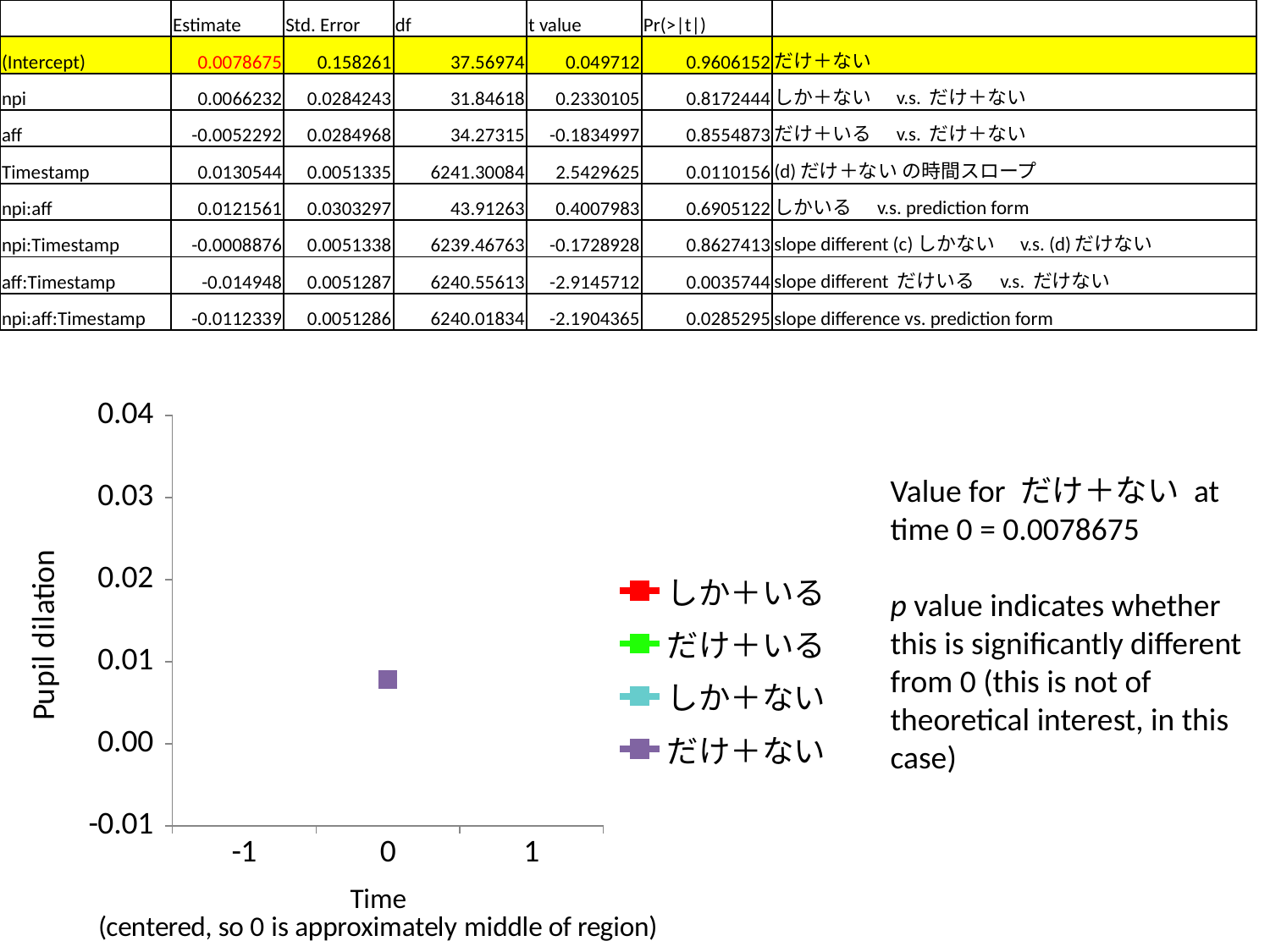

|  | Estimate | Std. Error | df | t value | Pr(>|t|) |  |
| --- | --- | --- | --- | --- | --- | --- |
| (Intercept) | 0.0078675 | 0.158261 | 37.56974 | 0.049712 | 0.9606152 | だけ＋ない |
| npi | 0.0066232 | 0.0284243 | 31.84618 | 0.2330105 | 0.8172444 | しか＋ない　v.s. だけ＋ない |
| aff | -0.0052292 | 0.0284968 | 34.27315 | -0.1834997 | 0.8554873 | だけ＋いる　v.s. だけ＋ない |
| Timestamp | 0.0130544 | 0.0051335 | 6241.30084 | 2.5429625 | 0.0110156 | (d)だけ＋ない の時間スロープ |
| npi:aff | 0.0121561 | 0.0303297 | 43.91263 | 0.4007983 | 0.6905122 | しかいる　v.s. prediction form |
| npi:Timestamp | -0.0008876 | 0.0051338 | 6239.46763 | -0.1728928 | 0.8627413 | slope different (c)しかない　v.s. (d)だけない |
| aff:Timestamp | -0.014948 | 0.0051287 | 6240.55613 | -2.9145712 | 0.0035744 | slope different だけいる　v.s. だけない |
| npi:aff:Timestamp | -0.0112339 | 0.0051286 | 6240.01834 | -2.1904365 | 0.0285295 | slope difference vs. prediction form |

### Chart

| Category | しか＋いる | だけ＋いる | しか＋ない | だけ＋ない |
|---|---|---|---|---|
| -1.0 | None | None | None | None |
| 0.0 | None | None | None | 0.0078675 |
| 1.0 | None | None | None | None |
Value for だけ＋ない at time 0 = 0.0078675

p value indicates whether this is significantly different from 0 (this is not of theoretical interest, in this case)